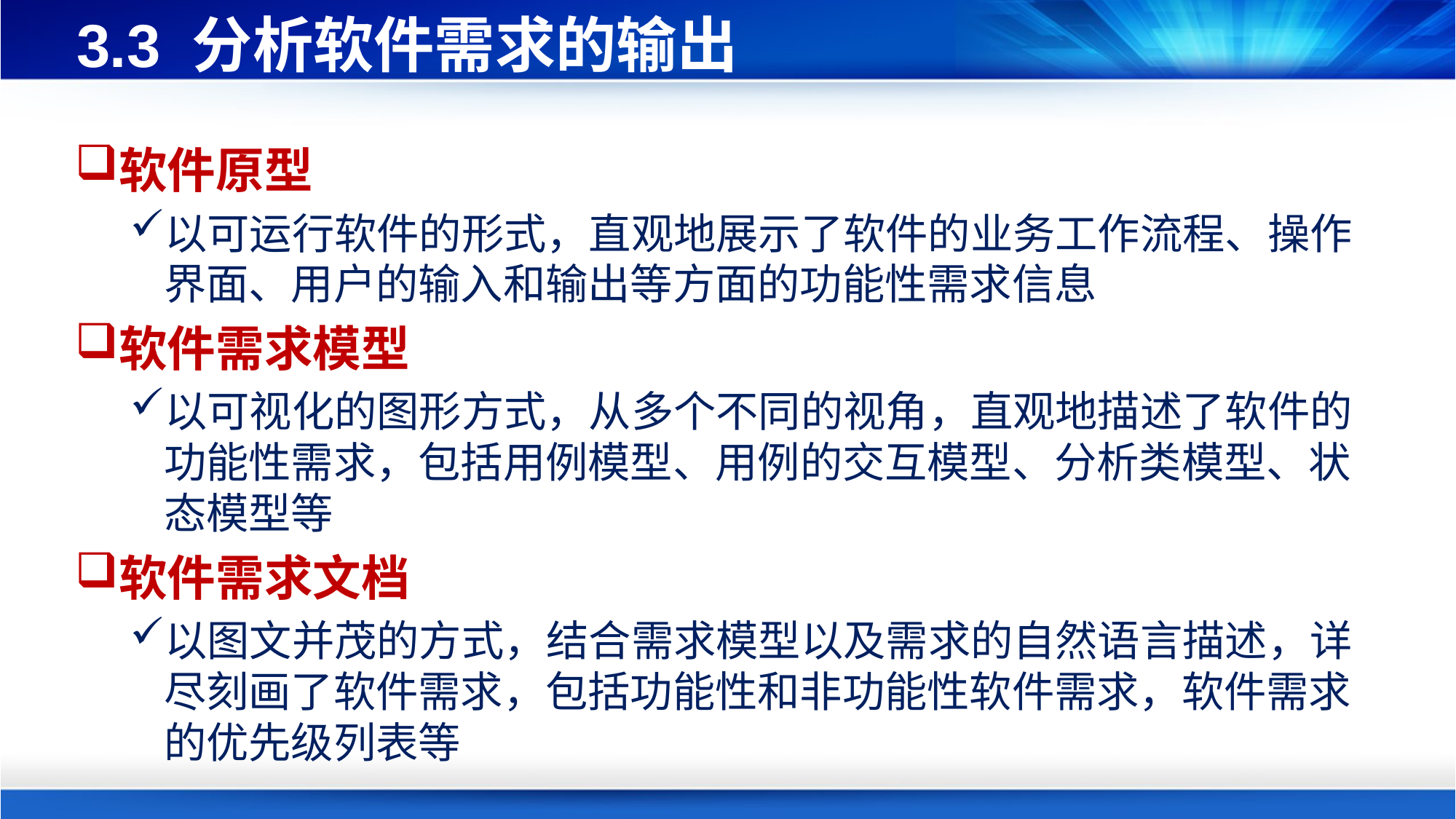

# 3.3 分析软件需求的输出
软件原型
以可运行软件的形式，直观地展示了软件的业务工作流程、操作界面、用户的输入和输出等方面的功能性需求信息
软件需求模型
以可视化的图形方式，从多个不同的视角，直观地描述了软件的功能性需求，包括用例模型、用例的交互模型、分析类模型、状态模型等
软件需求文档
以图文并茂的方式，结合需求模型以及需求的自然语言描述，详尽刻画了软件需求，包括功能性和非功能性软件需求，软件需求的优先级列表等